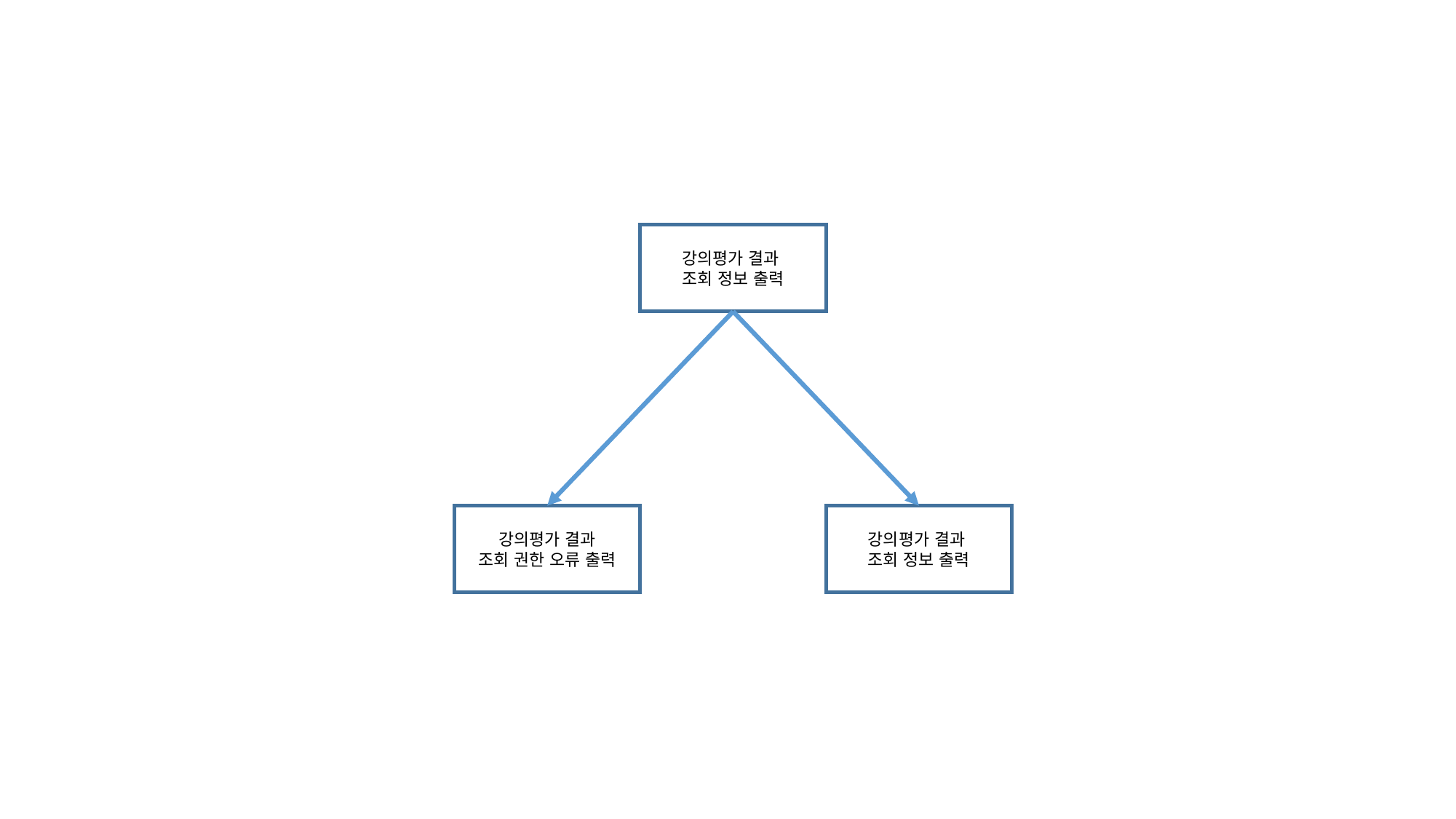

강의평가 결과
조회 정보 출력
강의평가 결과
조회 정보 출력
강의평가 결과
조회 권한 오류 출력